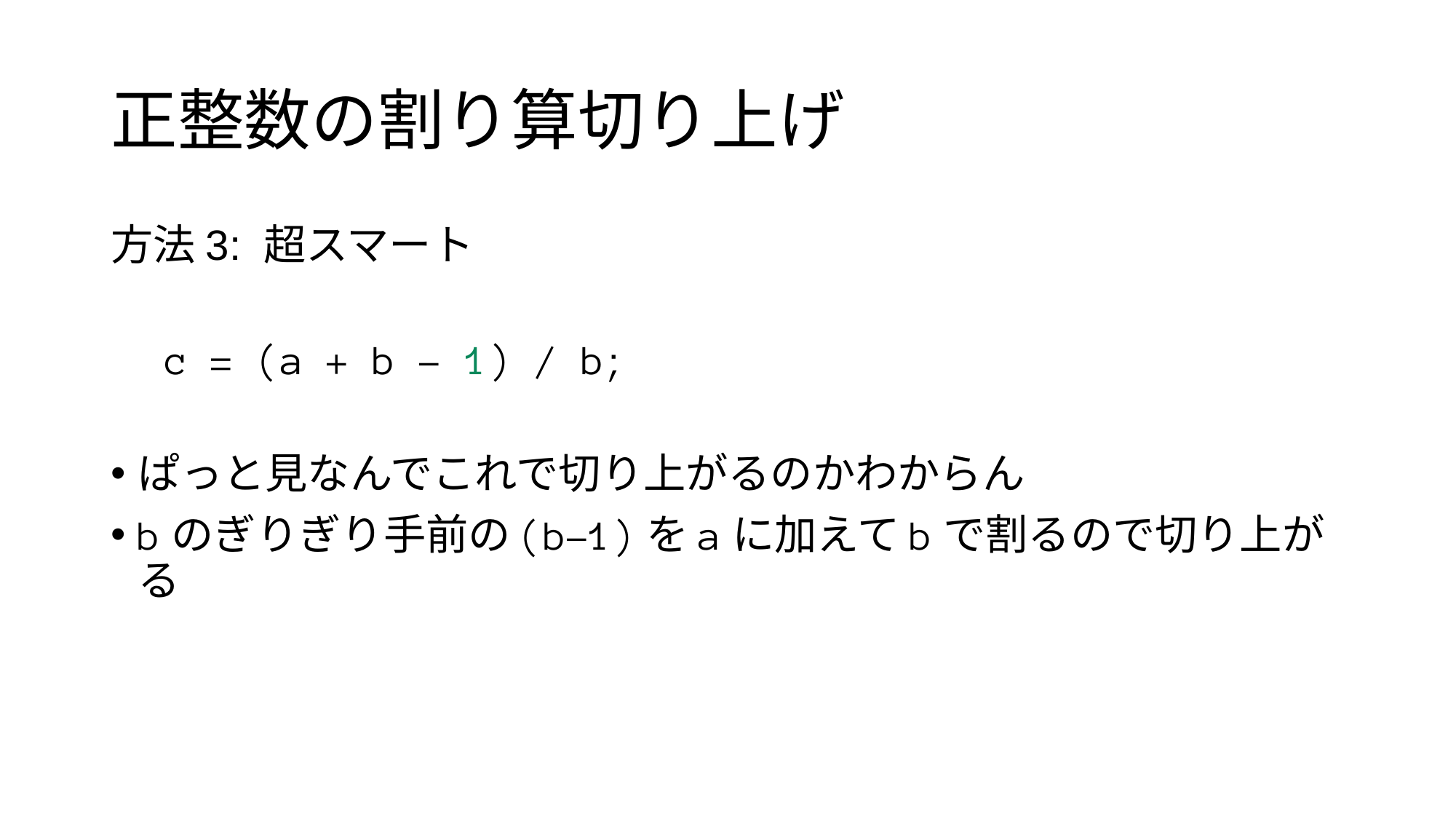

# 正整数の割り算切り上げ
方法3: 超スマート

c = (a + b - 1) / b;

ぱっと見なんでこれで切り上がるのかわからん
bのぎりぎり手前の(b-1)をaに加えてbで割るので切り上がる